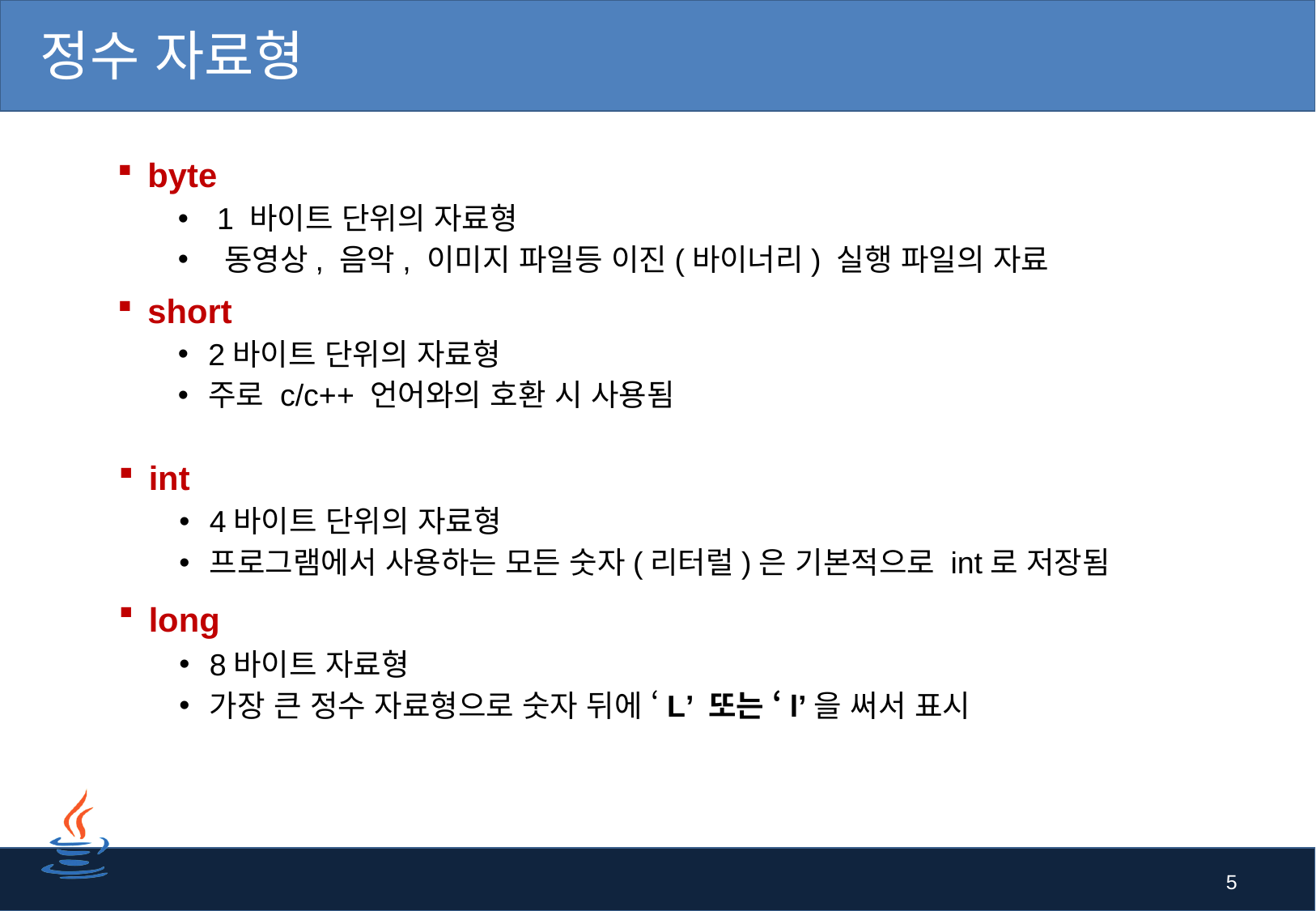

# 정수 자료형
byte
 1 바이트 단위의 자료형
 동영상, 음악, 이미지 파일등 이진(바이너리) 실행 파일의 자료
short
2바이트 단위의 자료형
주로 c/c++ 언어와의 호환 시 사용됨

int
4바이트 단위의 자료형
프로그램에서 사용하는 모든 숫자(리터럴)은 기본적으로 int로 저장됨
long
8바이트 자료형
가장 큰 정수 자료형으로 숫자 뒤에 ‘L’ 또는 ‘l’을 써서 표시

5